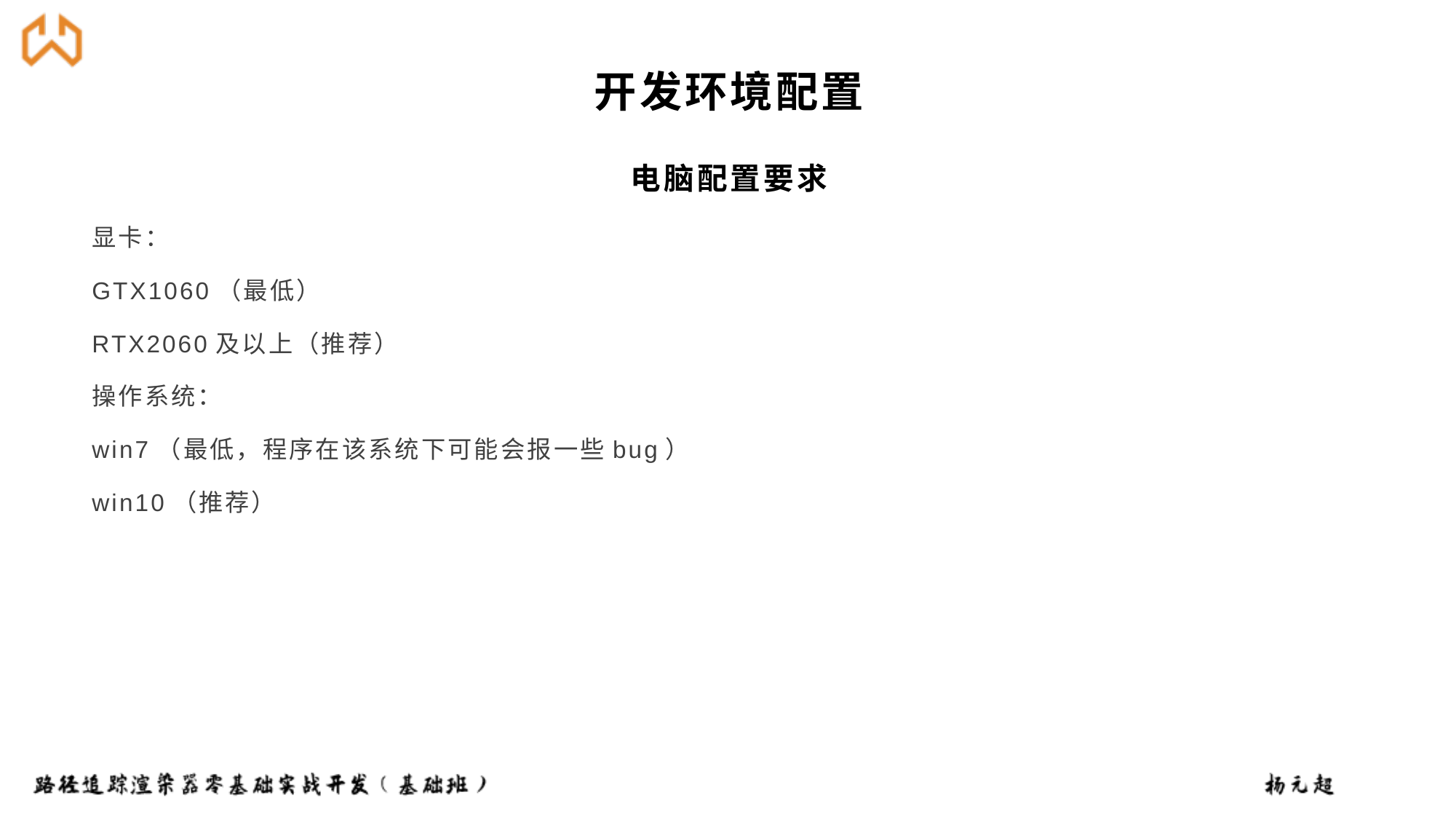

# 开发环境配置
电脑配置要求
显卡：
GTX1060（最低）
RTX2060及以上（推荐）
操作系统：
win7（最低，程序在该系统下可能会报一些bug）
win10（推荐）